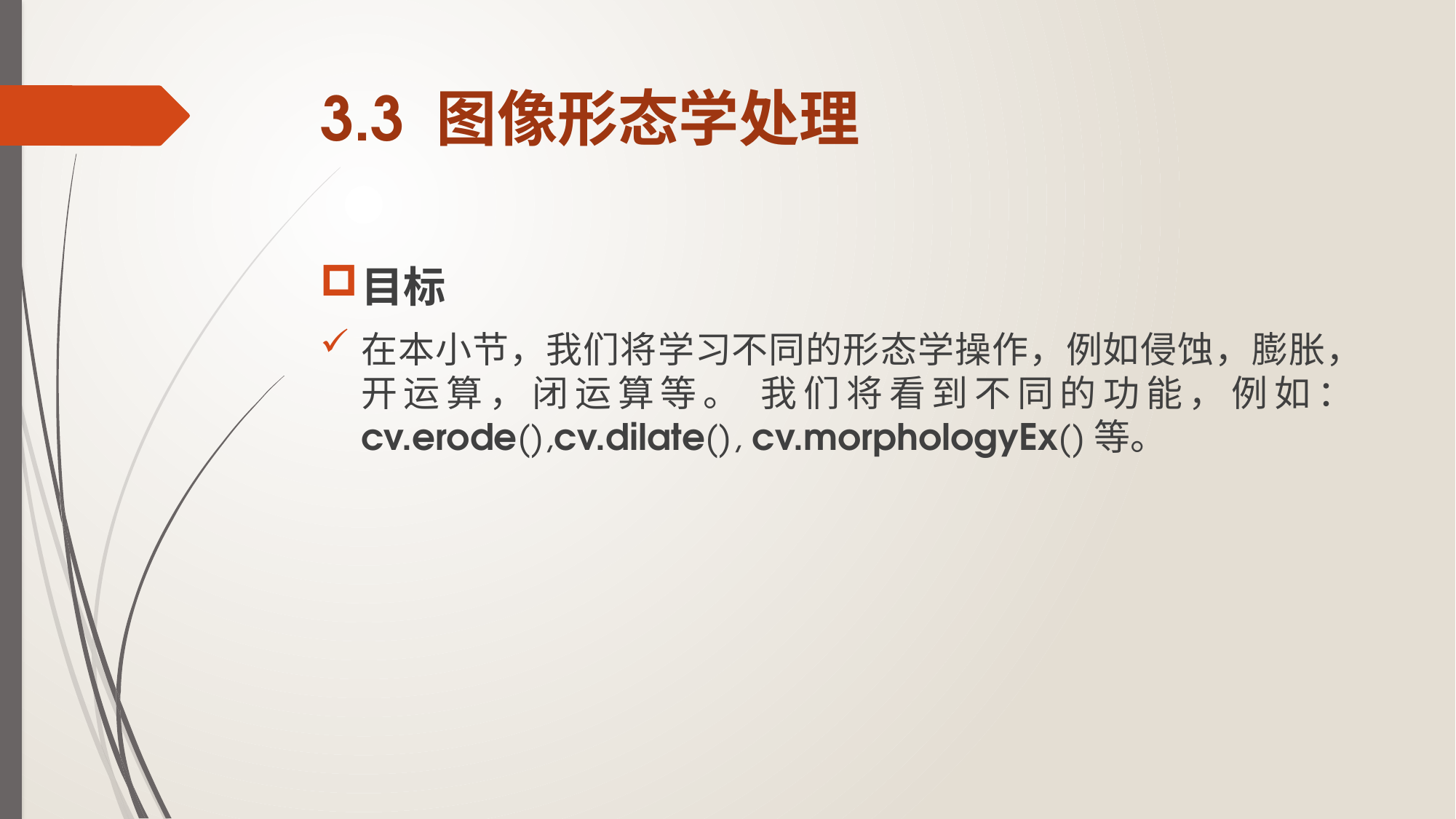

# 3.3 图像形态学处理
目标
在本小节，我们将学习不同的形态学操作，例如侵蚀，膨胀，开运算，闭运算等。 我们将看到不同的功能，例如：cv.erode(),cv.dilate(), cv.morphologyEx()等。